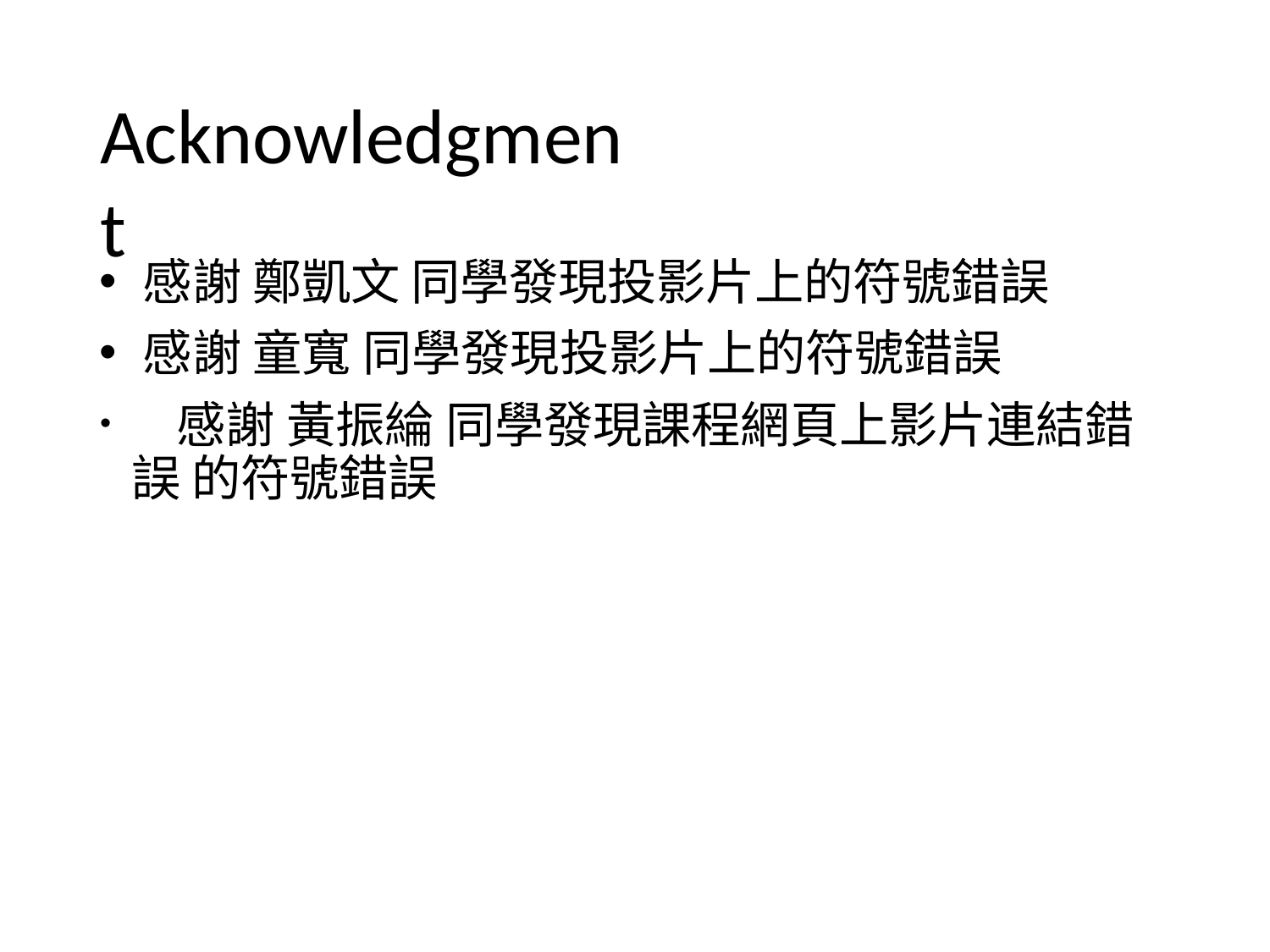

# Acknowledgment
感謝 鄭凱文 同學發現投影片上的符號錯誤
感謝童寬同學發現投影片上的符號錯誤
	感謝黃振綸同學發現課程網頁上影片連結錯誤 的符號錯誤